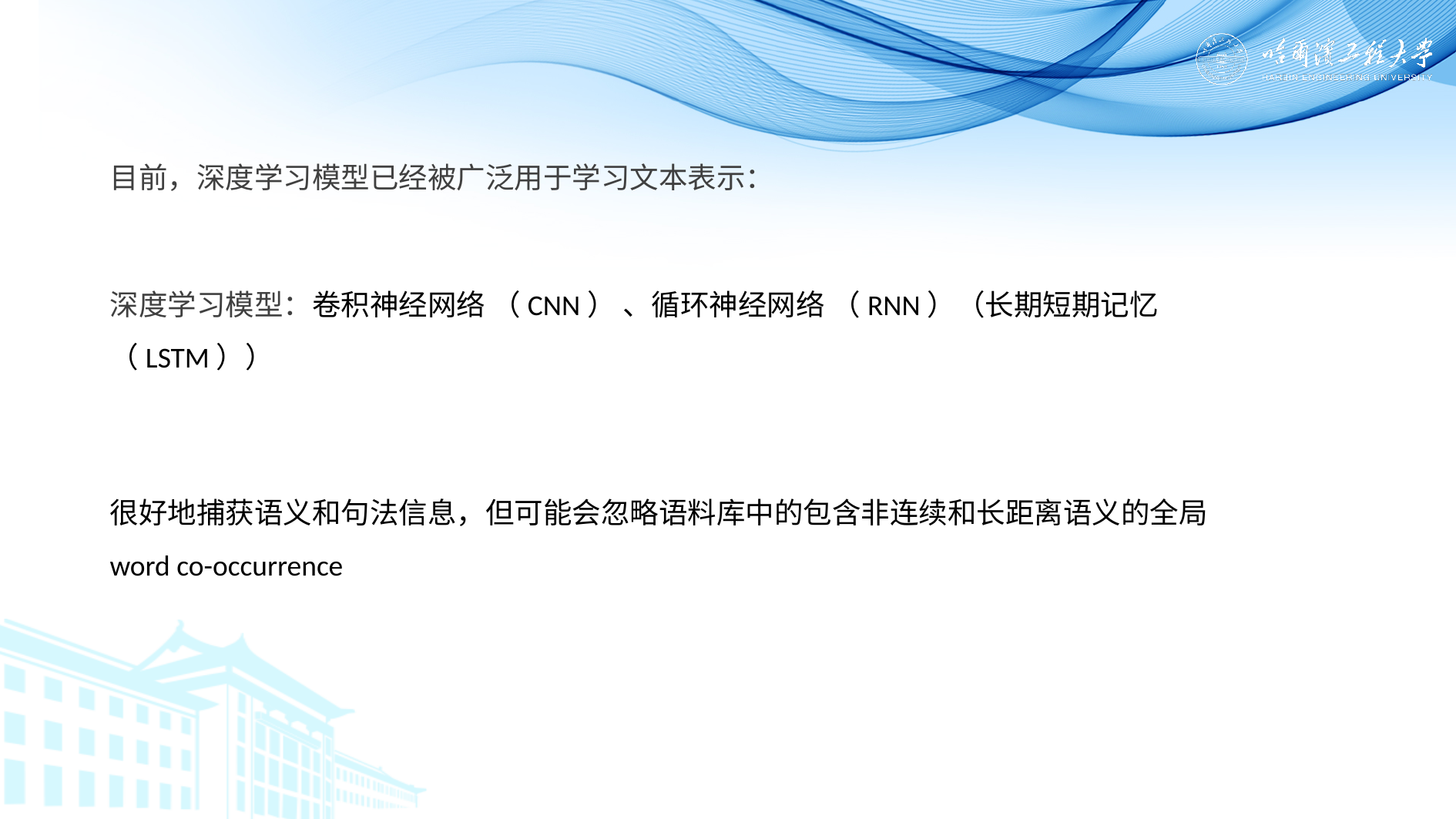

目前，深度学习模型已经被广泛用于学习文本表示：
深度学习模型：卷积神经网络 （CNN） 、循环神经网络 （RNN）（长期短期记忆 （LSTM））

很好地捕获语义和句法信息，但可能会忽略语料库中的包含非连续和长距离语义的全局word co-occurrence